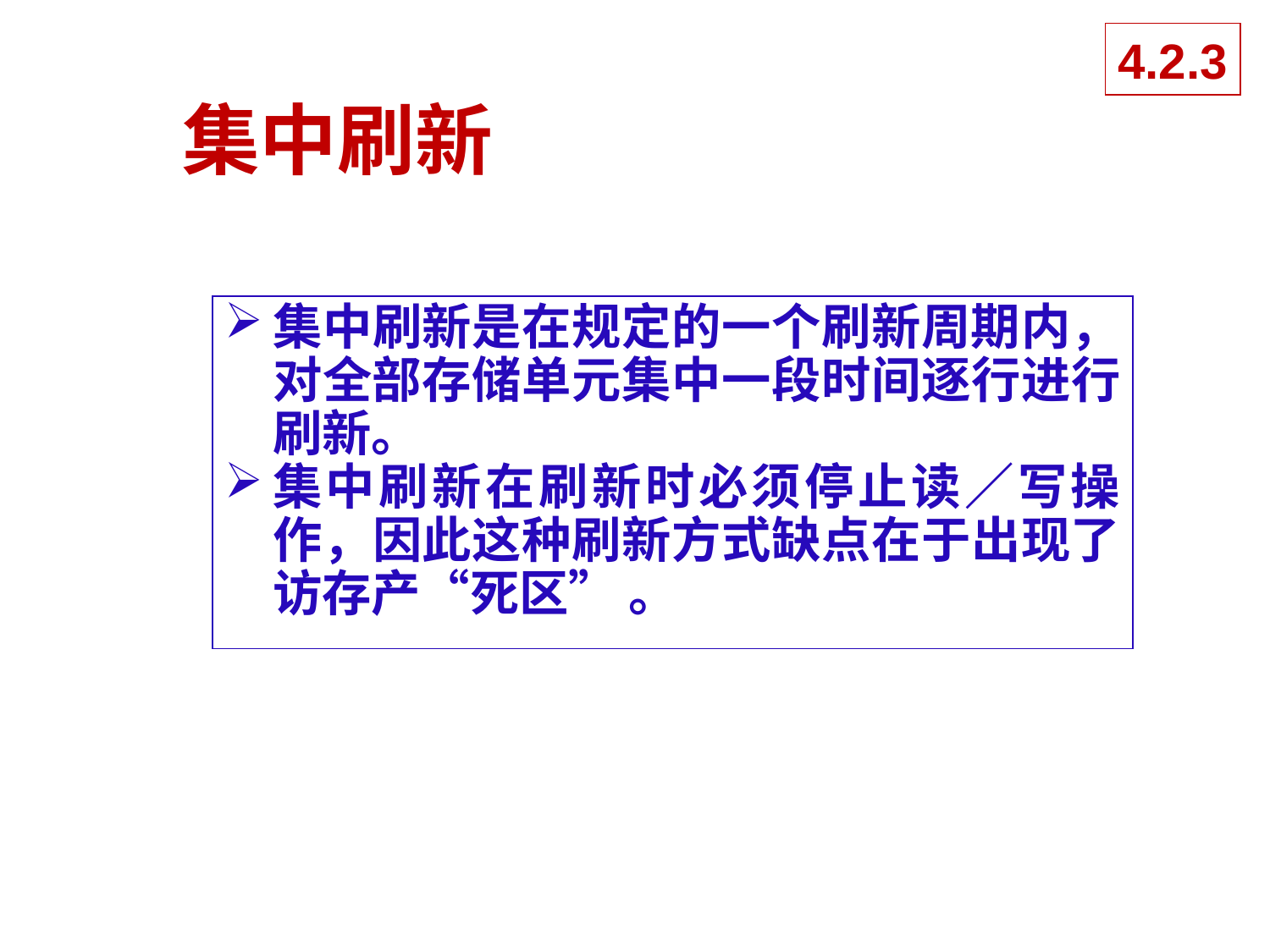

4.2.3
# 集中刷新
集中刷新是在规定的一个刷新周期内，对全部存储单元集中一段时间逐行进行刷新。
集中刷新在刷新时必须停止读／写操作，因此这种刷新方式缺点在于出现了访存产“死区” 。